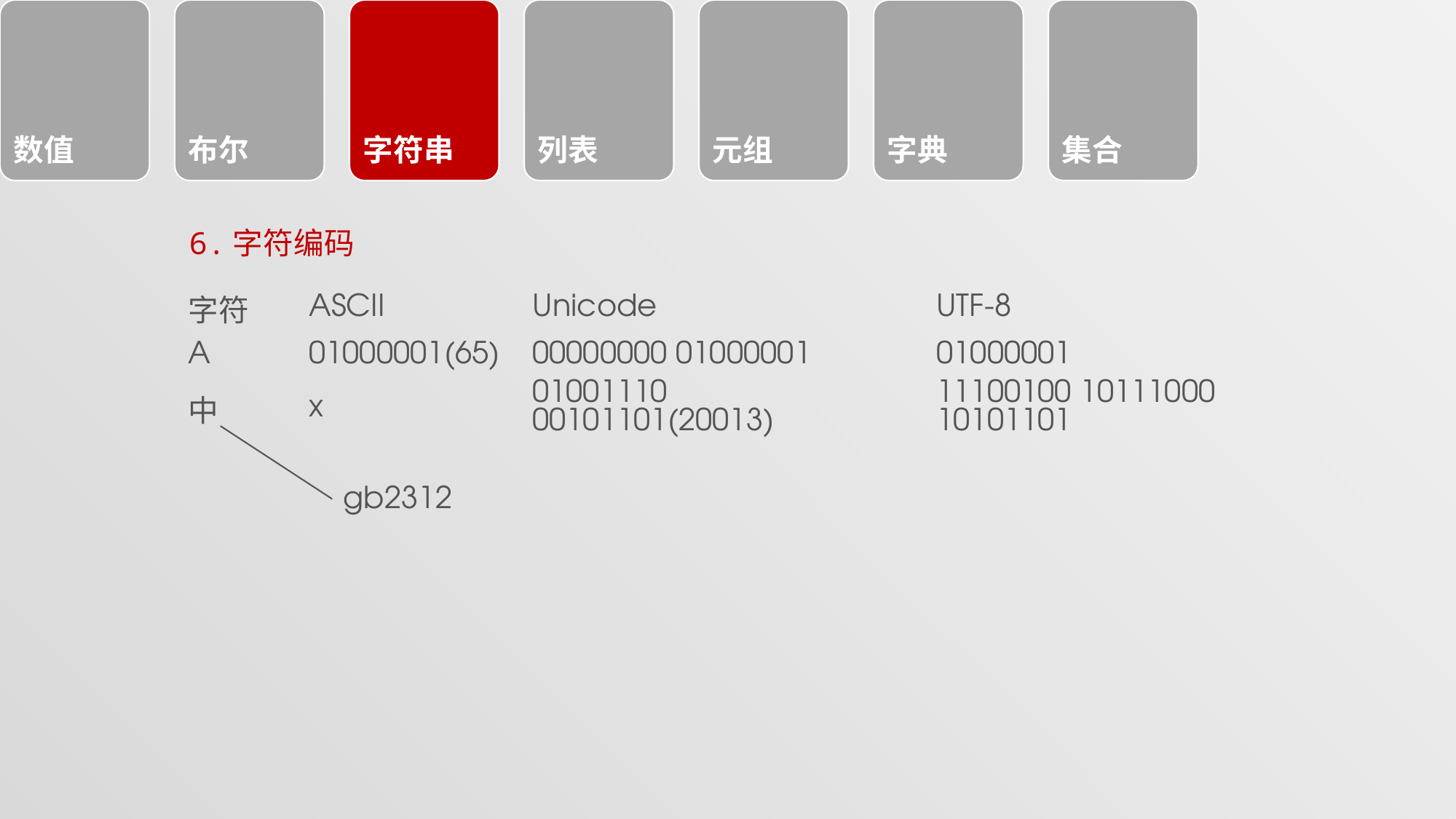

#
6.字符编码

| 字符 | ASCII | Unicode | UTF-8 |
| --- | --- | --- | --- |
| A | 01000001(65) | 00000000 01000001 | 01000001 |
| 中 | x | 01001110 00101101(20013) | 11100100 10111000 10101101 |
gb2312